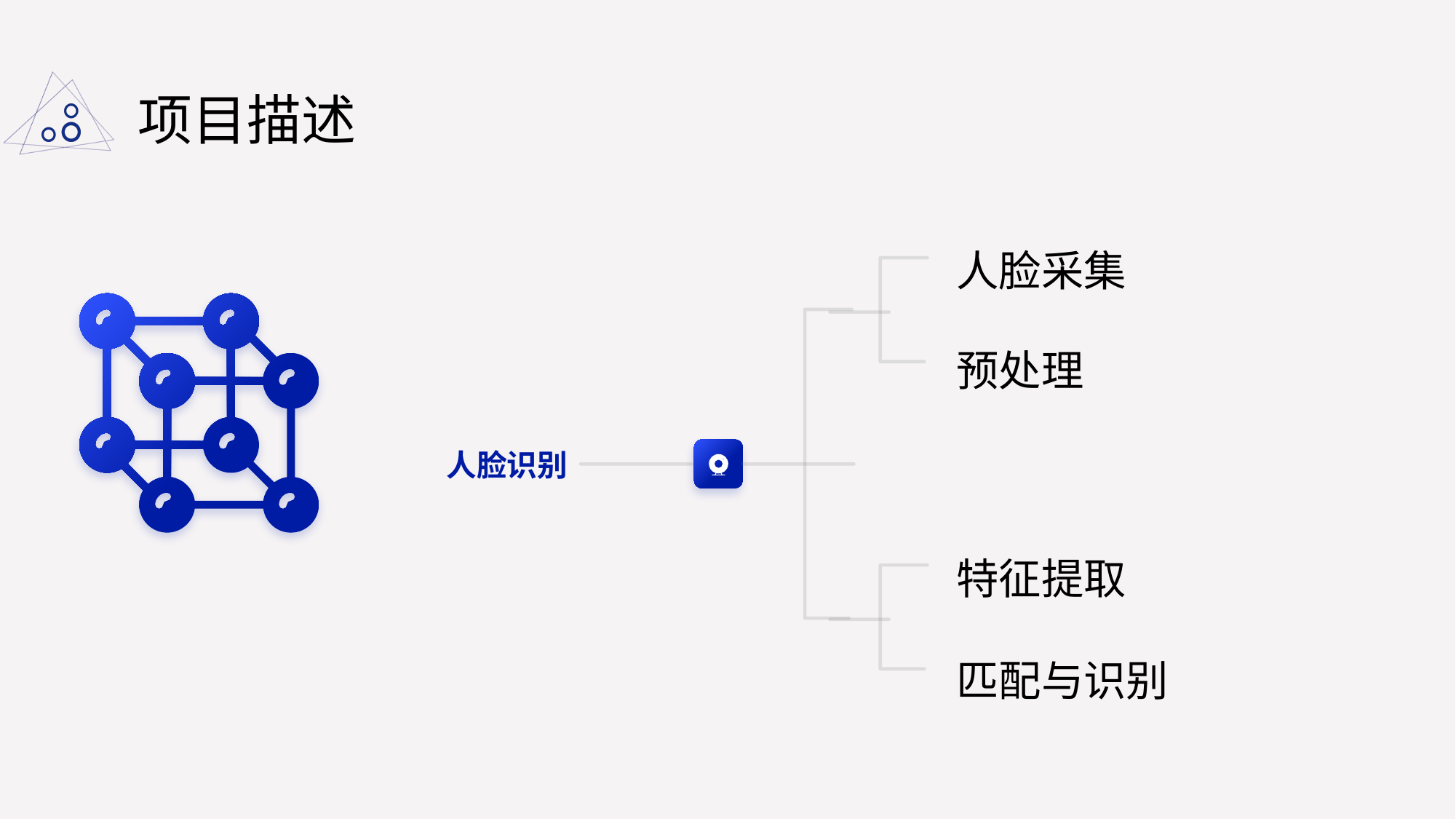

# 项目描述
人脸采集

预处理

人脸识别

特征提取

匹配与识别